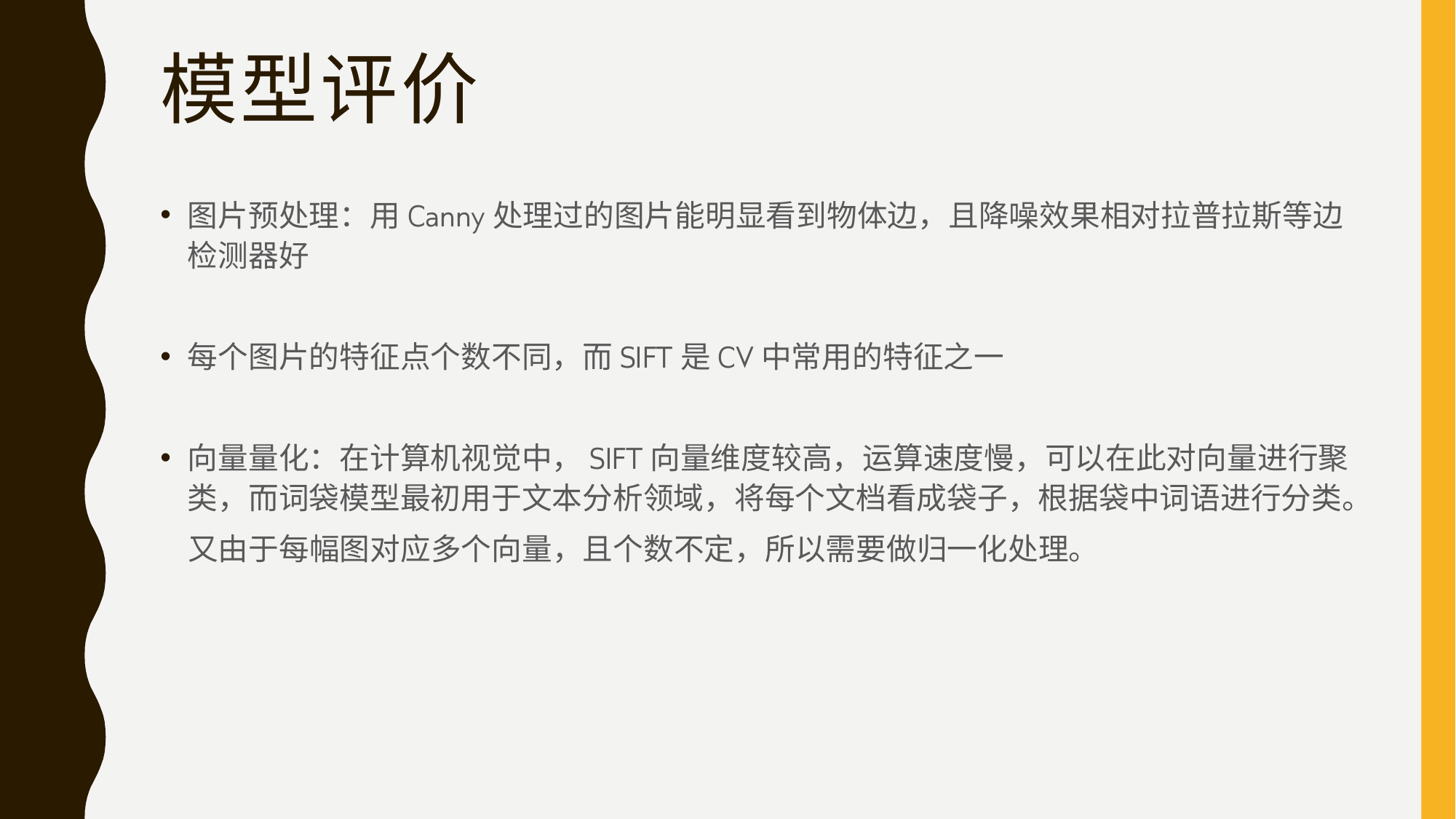

# 模型评价
图片预处理：用Canny处理过的图片能明显看到物体边，且降噪效果相对拉普拉斯等边检测器好

每个图片的特征点个数不同，而SIFT是CV中常用的特征之一

向量量化：在计算机视觉中，SIFT向量维度较高，运算速度慢，可以在此对向量进行聚类，而词袋模型最初用于文本分析领域，将每个文档看成袋子，根据袋中词语进行分类。
   又由于每幅图对应多个向量，且个数不定，所以需要做归一化处理。